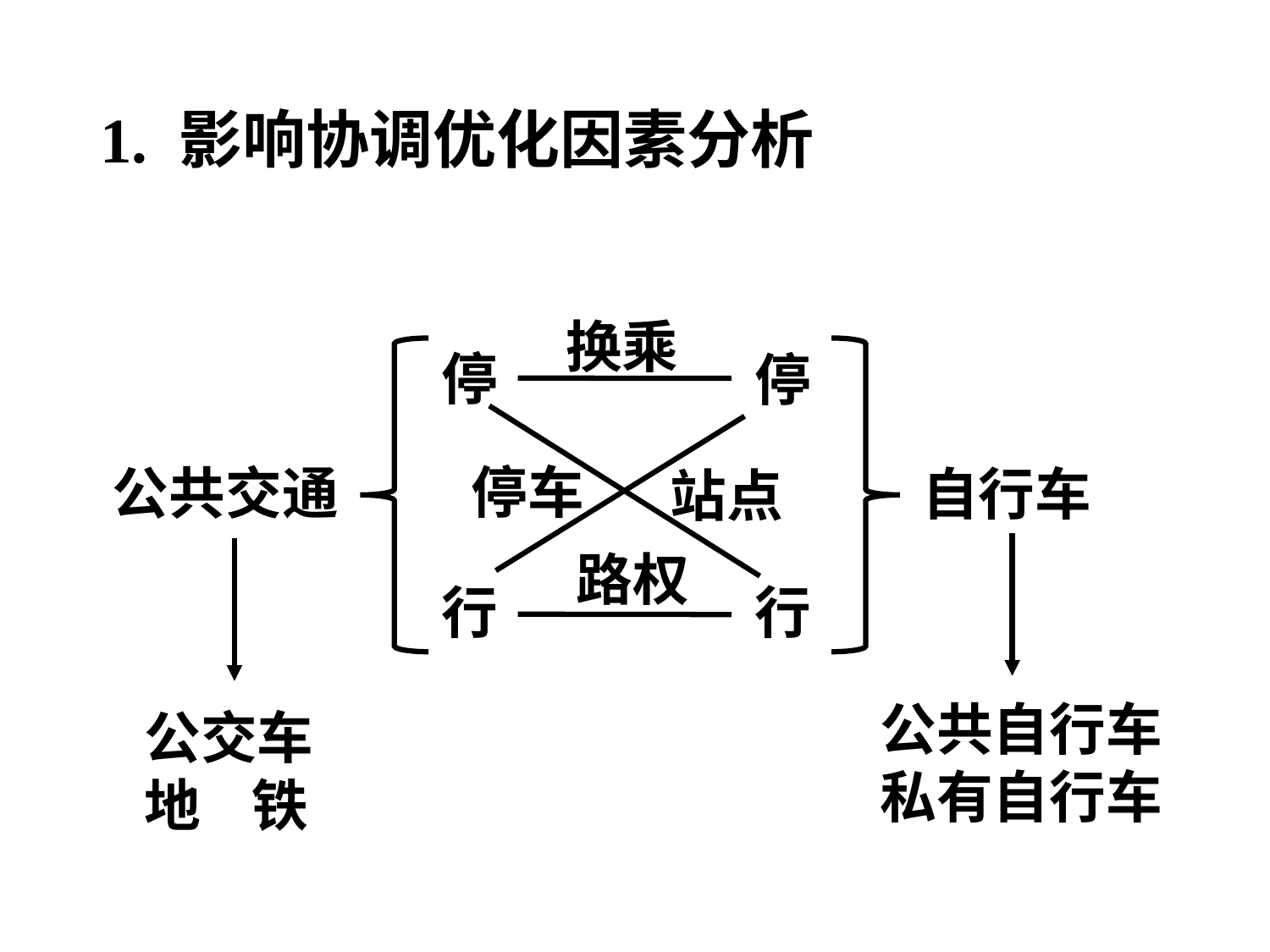

# 1. 影响协调优化因素分析
换乘
停

停车
公共交通
站点
路权
行
公共自行车
私有自行车
公交车
地    铁
停

自行车
行